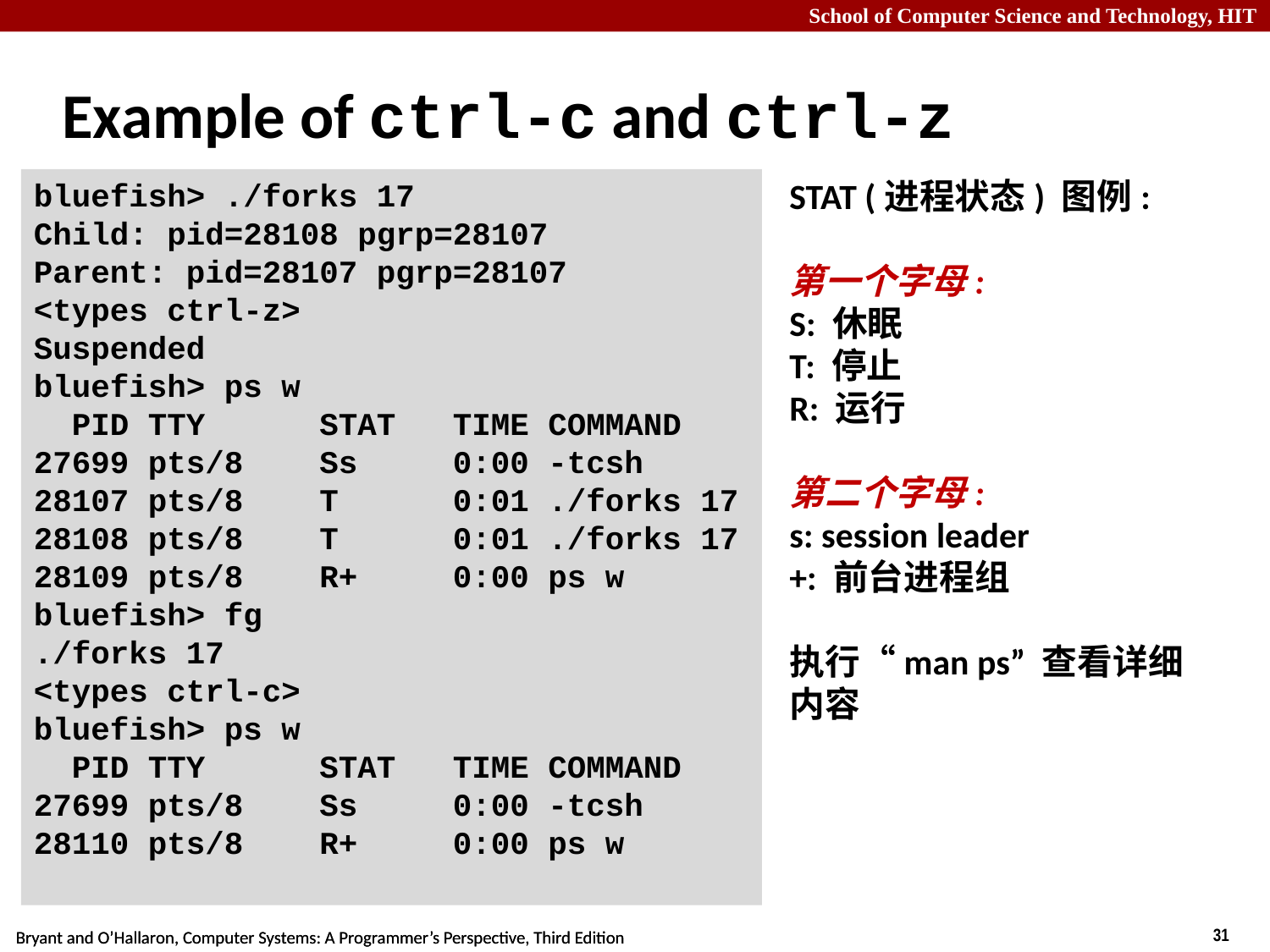

# Example of ctrl-c and ctrl-z
STAT (进程状态) 图例:

第一个字母:
S: 休眠
T: 停止
R: 运行

第二个字母:
s: session leader
+: 前台进程组

执行“man ps” 查看详细内容
bluefish> ./forks 17
Child: pid=28108 pgrp=28107
Parent: pid=28107 pgrp=28107
<types ctrl-z>
Suspended
bluefish> ps w
  PID TTY      STAT   TIME COMMAND
27699 pts/8    Ss     0:00 -tcsh
28107 pts/8    T      0:01 ./forks 17
28108 pts/8    T      0:01 ./forks 17
28109 pts/8    R+     0:00 ps w
bluefish> fg
./forks 17
<types ctrl-c>
bluefish> ps w
  PID TTY      STAT   TIME COMMAND
27699 pts/8    Ss     0:00 -tcsh
28110 pts/8    R+     0:00 ps w